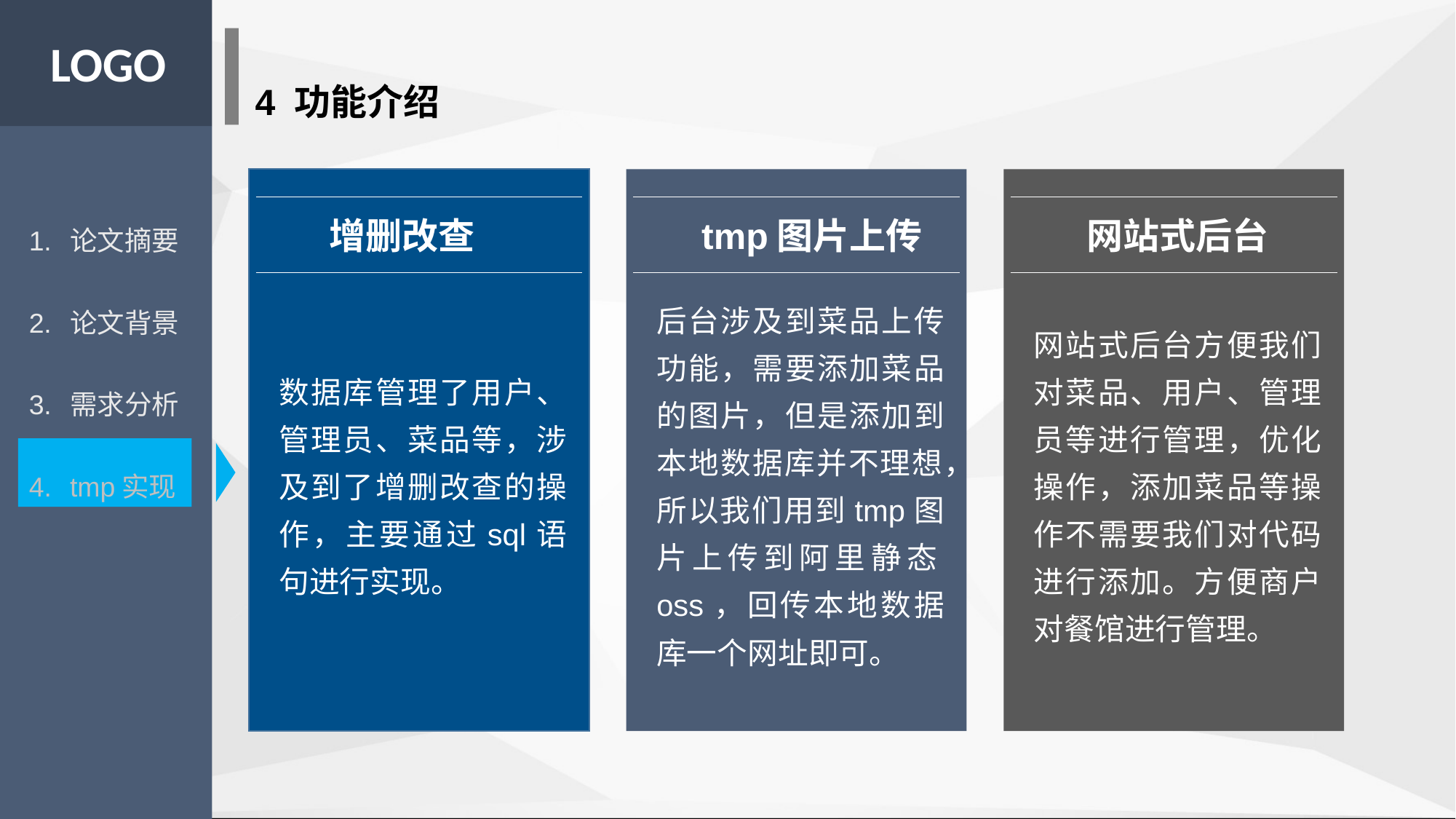

LOGO

4 功能介绍

增删改查
数据库管理了用户、管理员、菜品等，涉及到了增删改查的操作，主要通过sql语句进行实现。

tmp图片上传
后台涉及到菜品上传功能，需要添加菜品的图片，但是添加到本地数据库并不理想，所以我们用到tmp图片上传到阿里静态oss，回传本地数据库一个网址即可。

网站式后台
网站式后台方便我们对菜品、用户、管理员等进行管理，优化操作，添加菜品等操作不需要我们对代码进行添加。方便商户对餐馆进行管理。
论文摘要
论文背景
需求分析
tmp实现